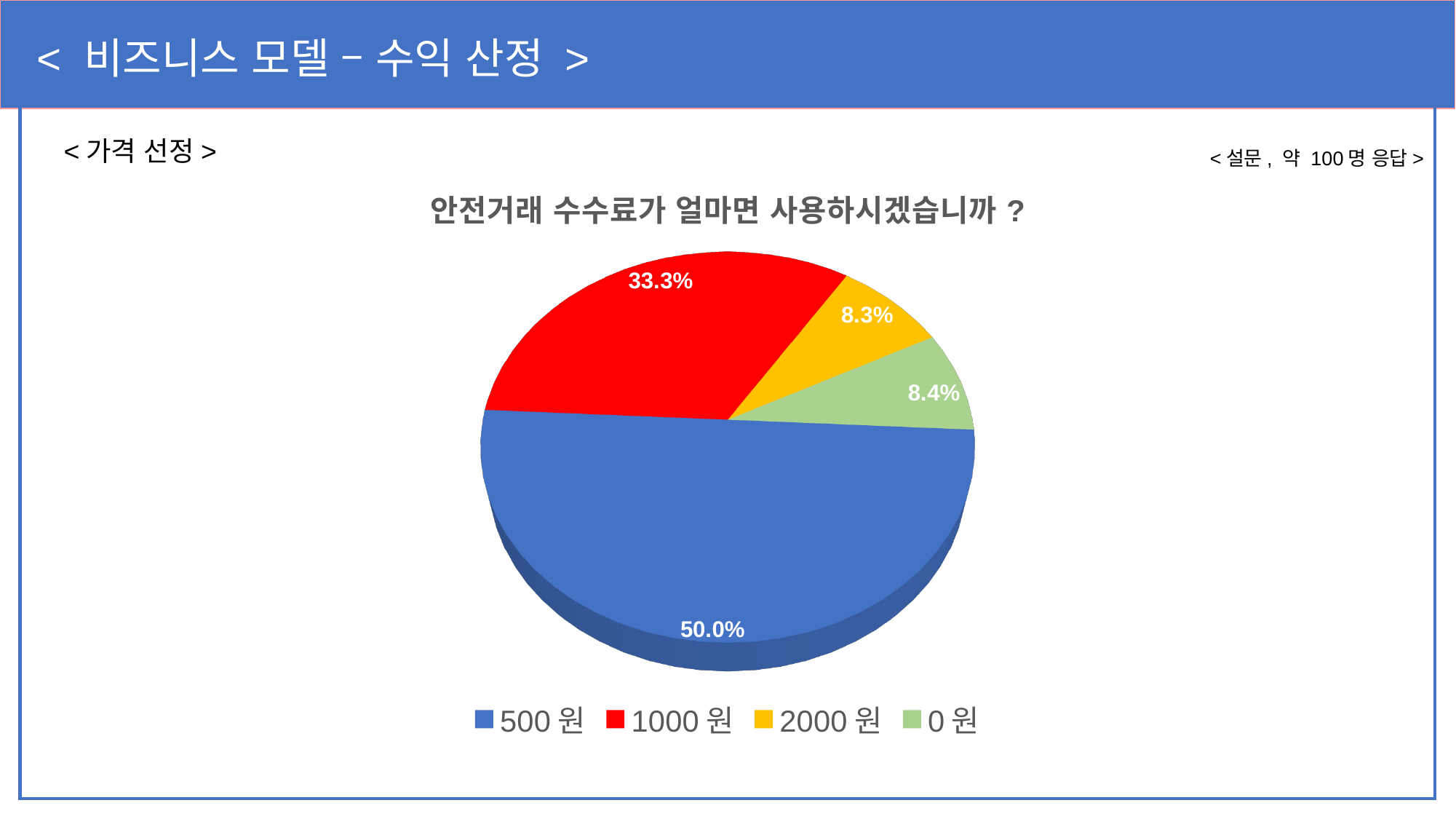

< 비즈니스 모델 – 수익 산정 >

<가격 선정>
<설문, 약 100명 응답>

[unsupported chart]